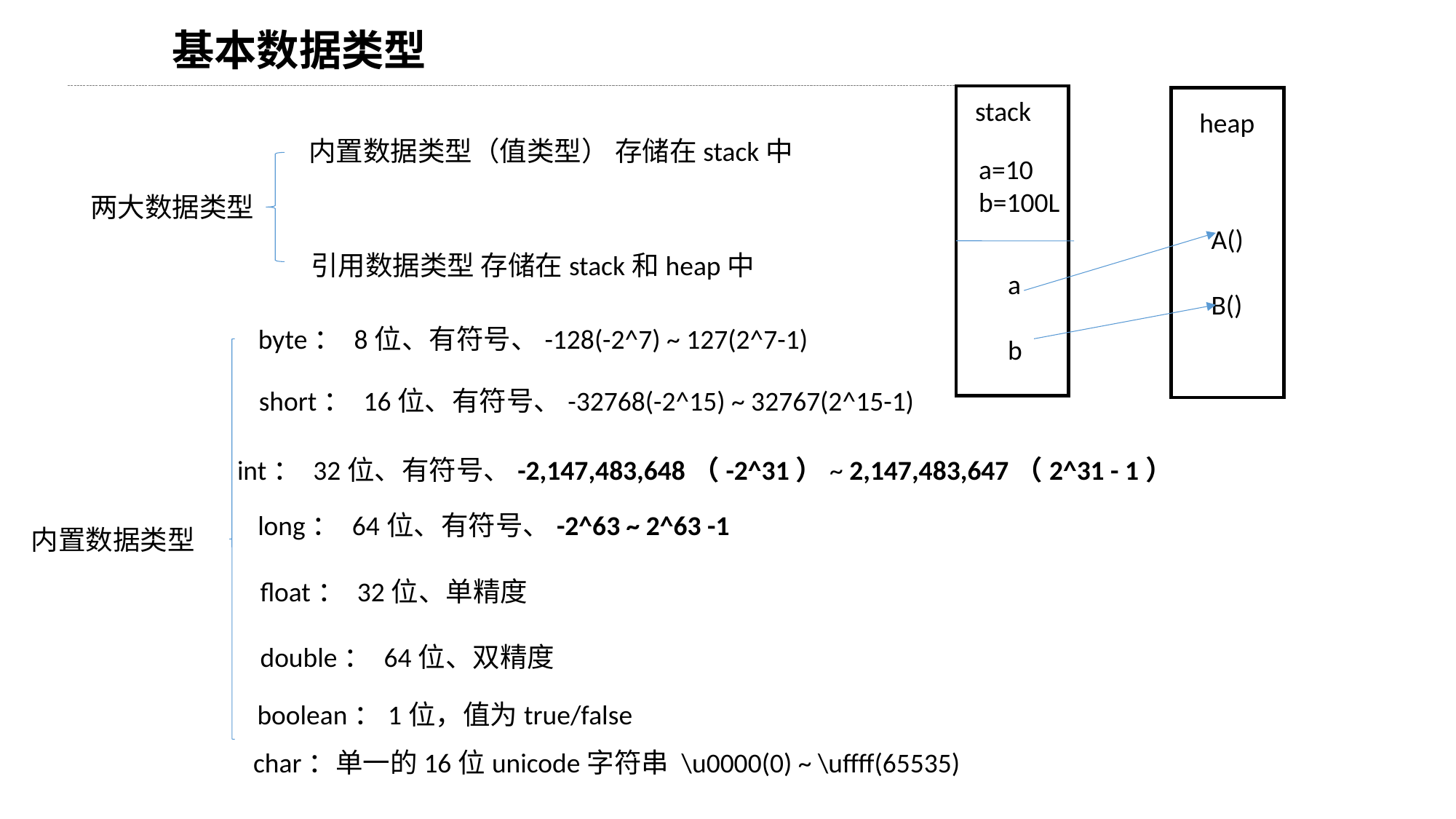

基本数据类型

stack
heap
内置数据类型（值类型） 存储在stack中
a=10
b=100L

两大数据类型
A()

B()
引用数据类型 存储在stack和heap中
a

b
byte： 8位、有符号、-128(-2^7) ~ 127(2^7-1)

short： 16位、有符号、-32768(-2^15) ~ 32767(2^15-1)
int： 32位、有符号、-2,147,483,648（-2^31）~ 2,147,483,647（2^31 - 1）
long： 64位、有符号、-2^63 ~ 2^63 -1
内置数据类型
float： 32位、单精度
double： 64位、双精度
boolean：1位，值为true/false
char：单一的16位unicode字符串 \u0000(0) ~ \uffff(65535)